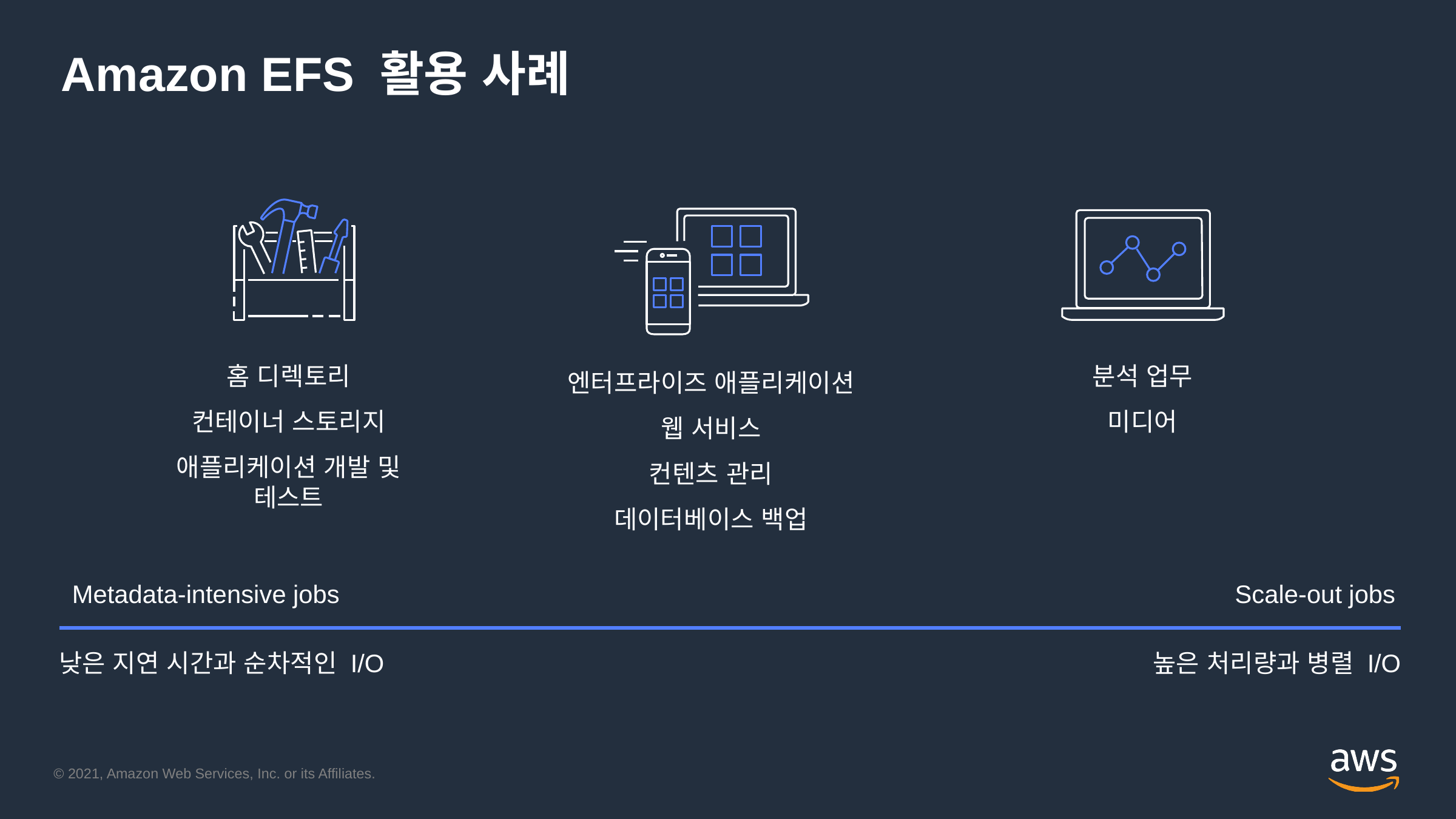

# Amazon EFS 활용 사례

분석 업무
미디어
홈 디렉토리
컨테이너 스토리지
애플리케이션 개발 및 테스트
엔터프라이즈 애플리케이션
웹 서비스
컨텐츠 관리
데이터베이스 백업
Scale-out jobs
Metadata-intensive jobs
높은 처리량과 병렬 I/O
낮은 지연 시간과 순차적인 I/O